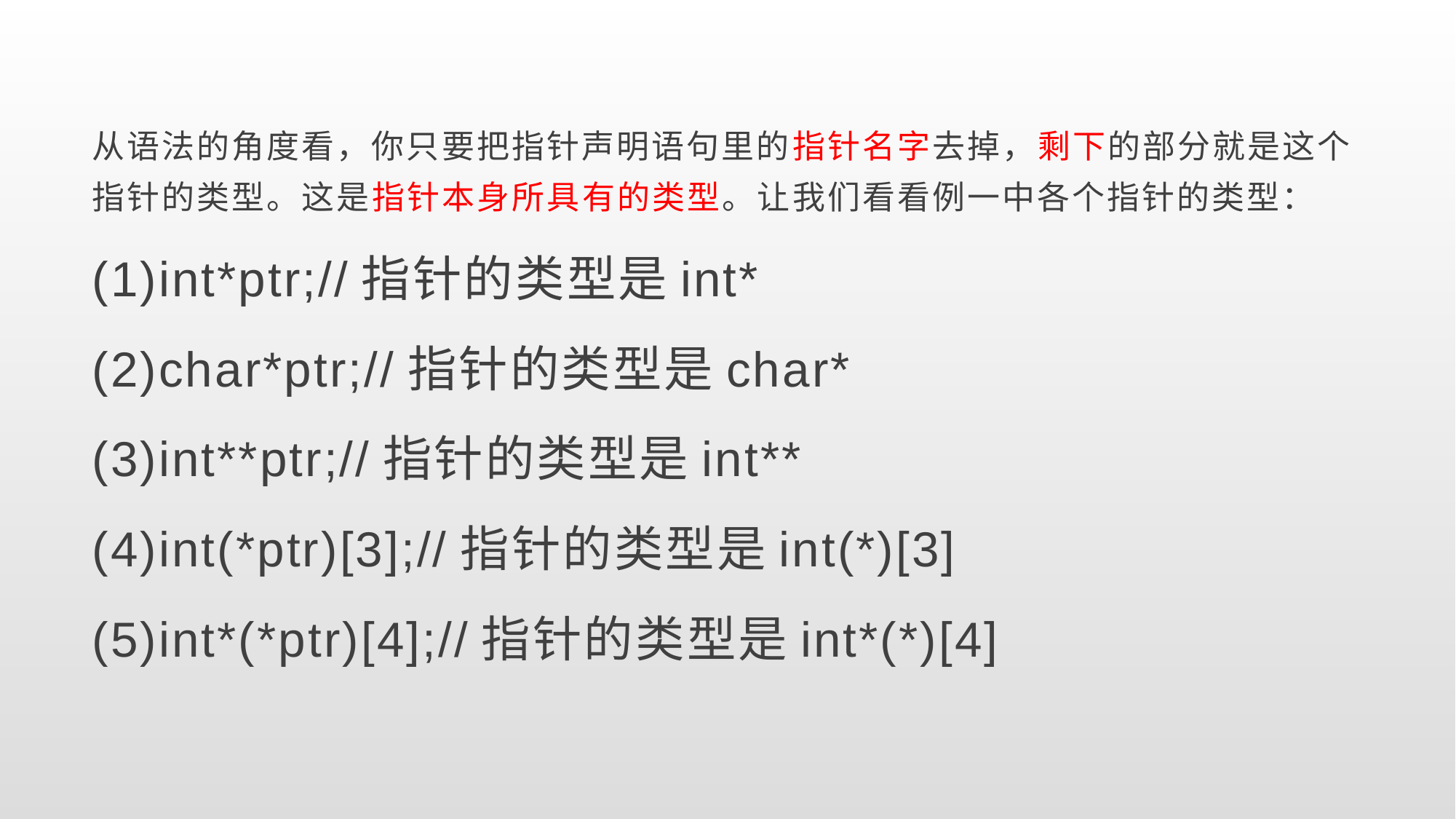

从语法的角度看，你只要把指针声明语句里的指针名字去掉，剩下的部分就是这个指针的类型。这是指针本身所具有的类型。让我们看看例一中各个指针的类型：
(1)int*ptr;//指针的类型是int*
(2)char*ptr;//指针的类型是char*
(3)int**ptr;//指针的类型是int**
(4)int(*ptr)[3];//指针的类型是int(*)[3]
(5)int*(*ptr)[4];//指针的类型是int*(*)[4]